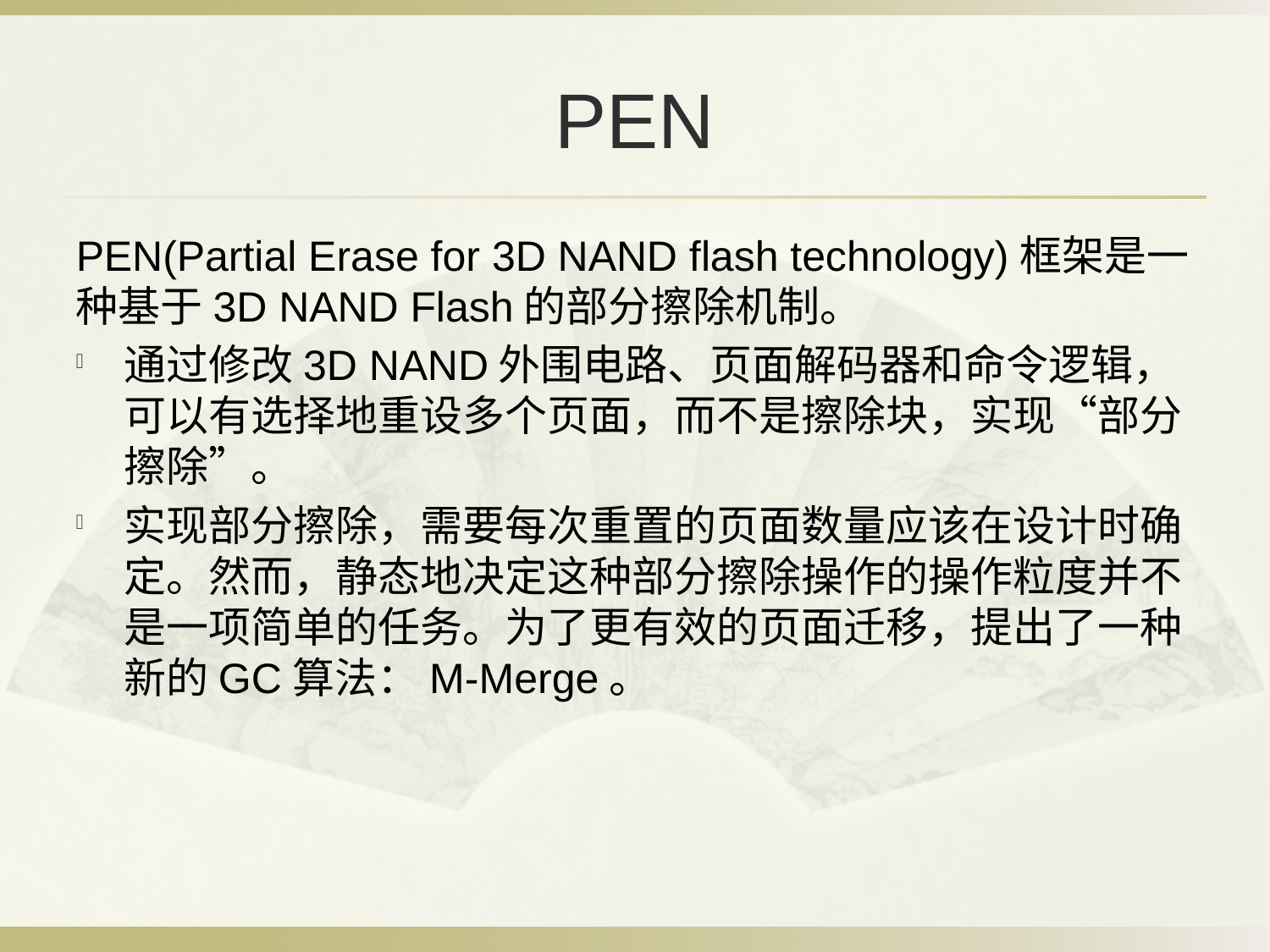

# PEN
PEN(Partial Erase for 3D NAND flash technology)框架是一种基于3D NAND Flash的部分擦除机制。
通过修改3D NAND外围电路、页面解码器和命令逻辑，可以有选择地重设多个页面，而不是擦除块，实现“部分擦除”。
实现部分擦除，需要每次重置的页面数量应该在设计时确定。然而，静态地决定这种部分擦除操作的操作粒度并不是一项简单的任务。为了更有效的页面迁移，提出了一种新的GC算法：M-Merge。